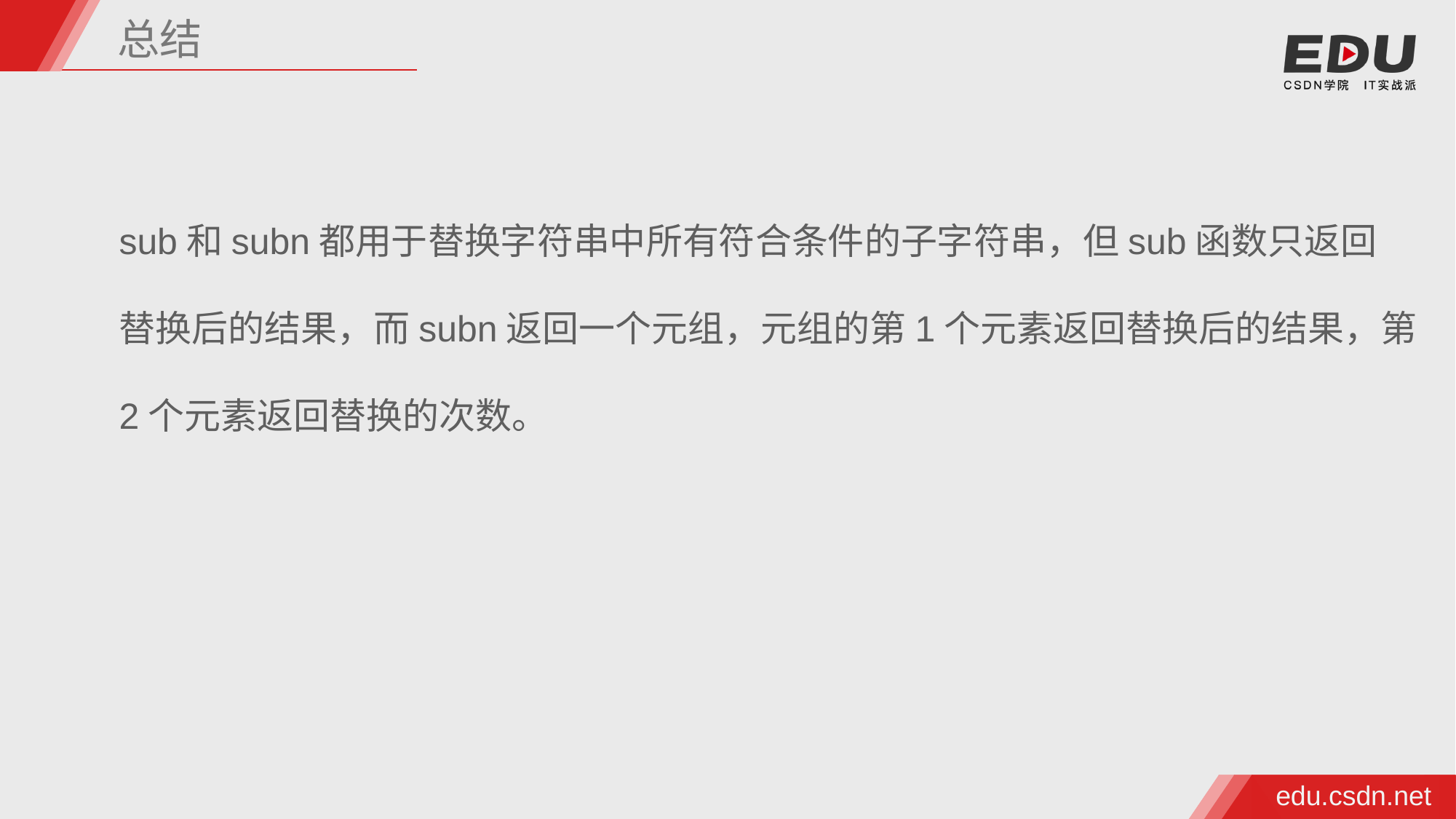

总结
sub和subn都用于替换字符串中所有符合条件的子字符串，但sub函数只返回
替换后的结果，而subn返回一个元组，元组的第1个元素返回替换后的结果，第
2个元素返回替换的次数。
edu.csdn.net